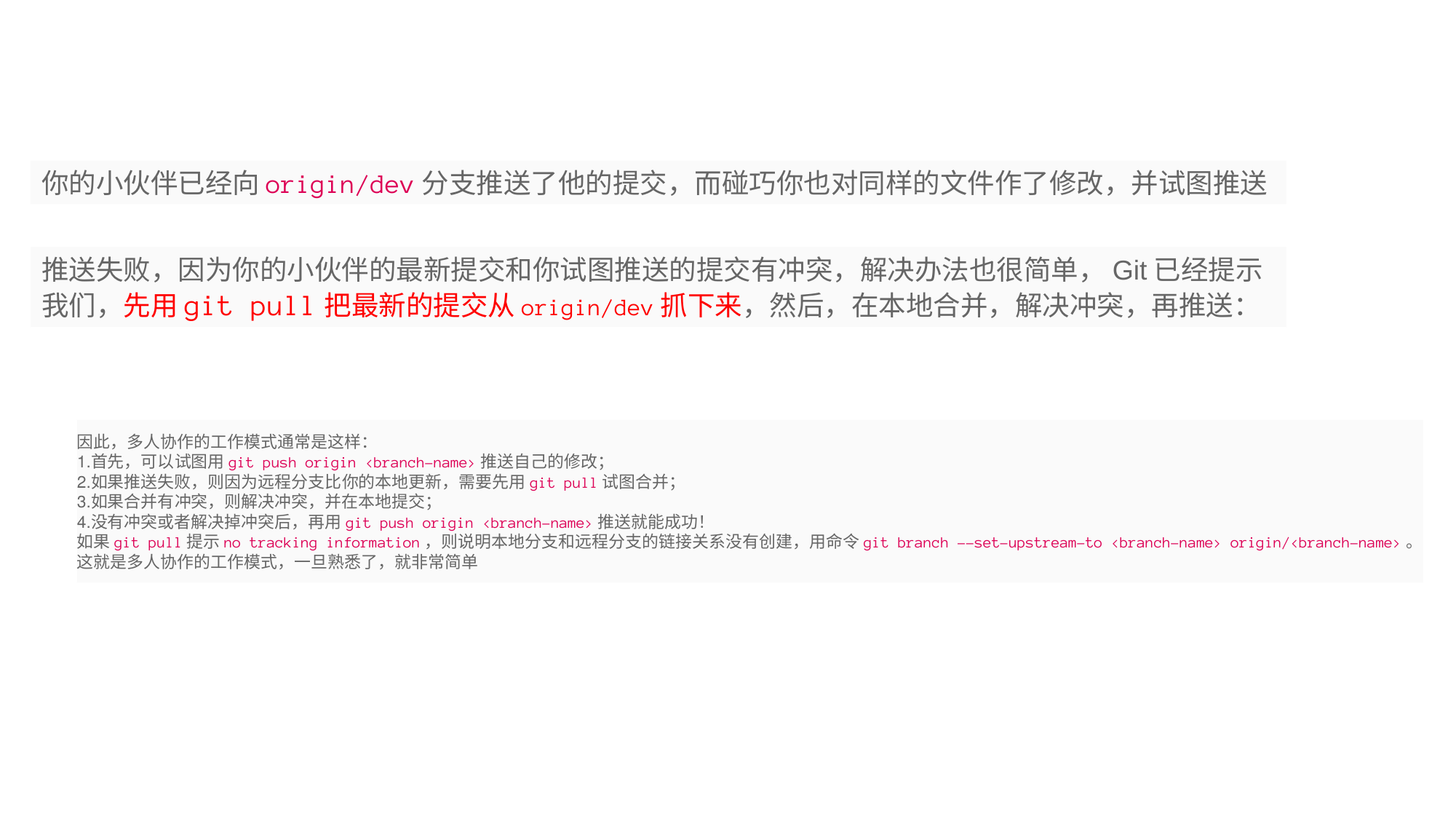

你的小伙伴已经向origin/dev分支推送了他的提交，而碰巧你也对同样的文件作了修改，并试图推送
推送失败，因为你的小伙伴的最新提交和你试图推送的提交有冲突，解决办法也很简单，Git已经提示我们，先用git pull把最新的提交从origin/dev抓下来，然后，在本地合并，解决冲突，再推送：
因此，多人协作的工作模式通常是这样：
首先，可以试图用git push origin <branch-name>推送自己的修改；
如果推送失败，则因为远程分支比你的本地更新，需要先用git pull试图合并；
如果合并有冲突，则解决冲突，并在本地提交；
没有冲突或者解决掉冲突后，再用git push origin <branch-name>推送就能成功！
如果git pull提示no tracking information，则说明本地分支和远程分支的链接关系没有创建，用命令git branch --set-upstream-to <branch-name> origin/<branch-name>。
这就是多人协作的工作模式，一旦熟悉了，就非常简单